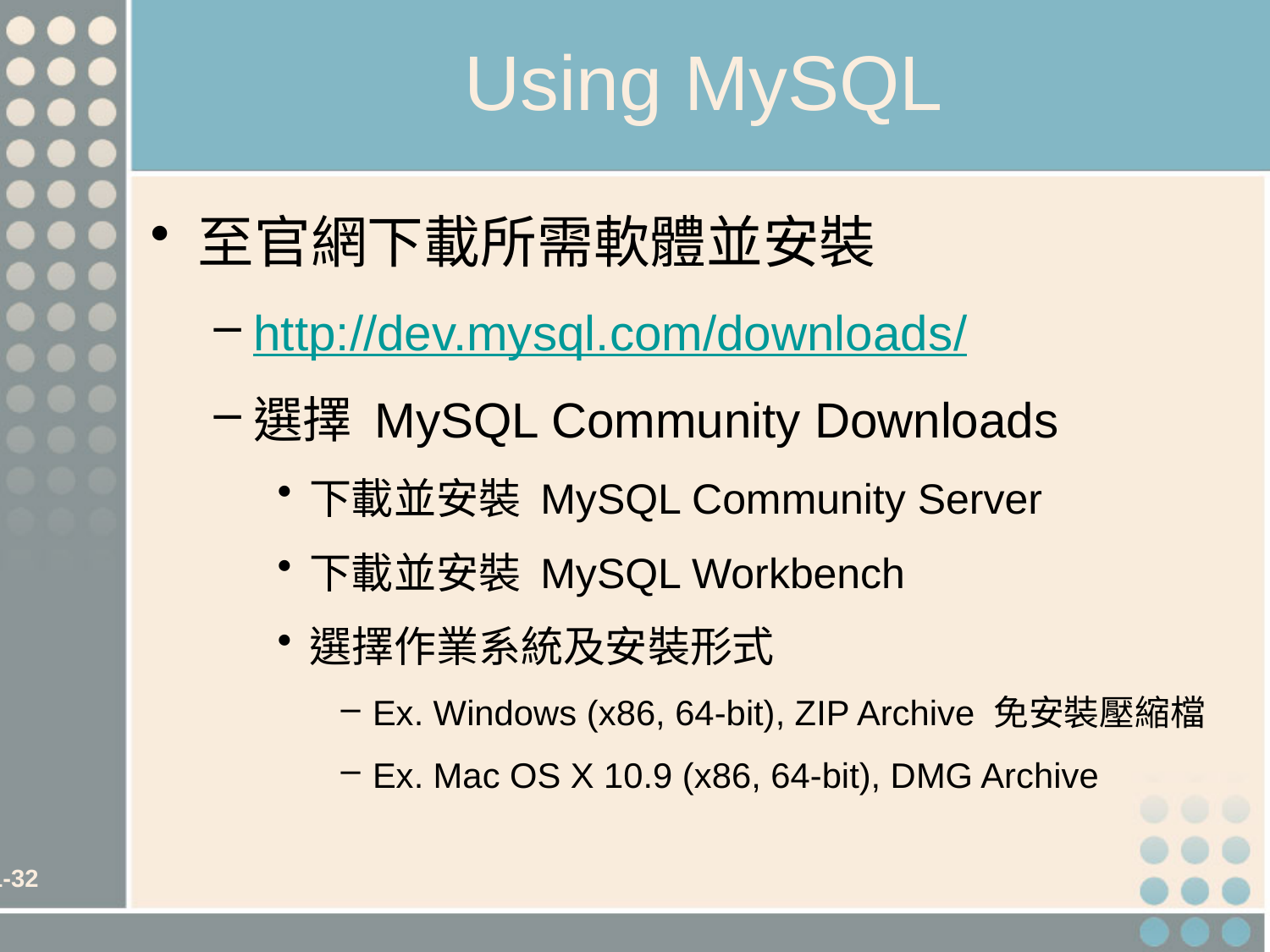

# Using MySQL
至官網下載所需軟體並安裝
http://dev.mysql.com/downloads/
選擇 MySQL Community Downloads
下載並安裝 MySQL Community Server
下載並安裝 MySQL Workbench
選擇作業系統及安裝形式
Ex. Windows (x86, 64-bit), ZIP Archive 免安裝壓縮檔
Ex. Mac OS X 10.9 (x86, 64-bit), DMG Archive